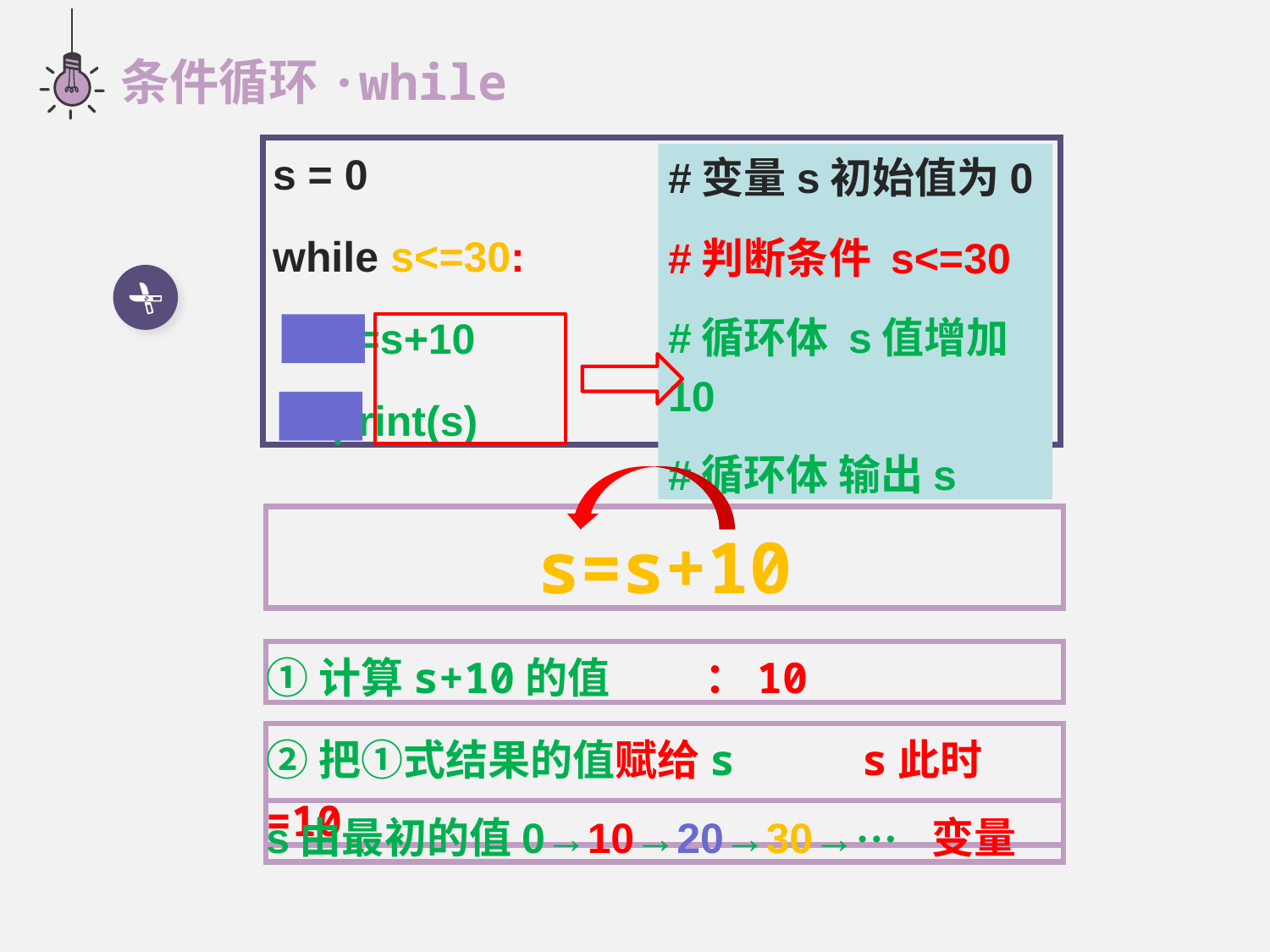

条件循环·while
s = 0
while s<=30:
     s=s+10
     print(s)
#变量s初始值为0
#判断条件 s<=30
#循环体 s值增加10
#循环体 输出s

s=s+10
①计算s+10的值          ：10
②把①式结果的值赋给s     s此时=10
s由最初的值0→10→20→30→···  变量